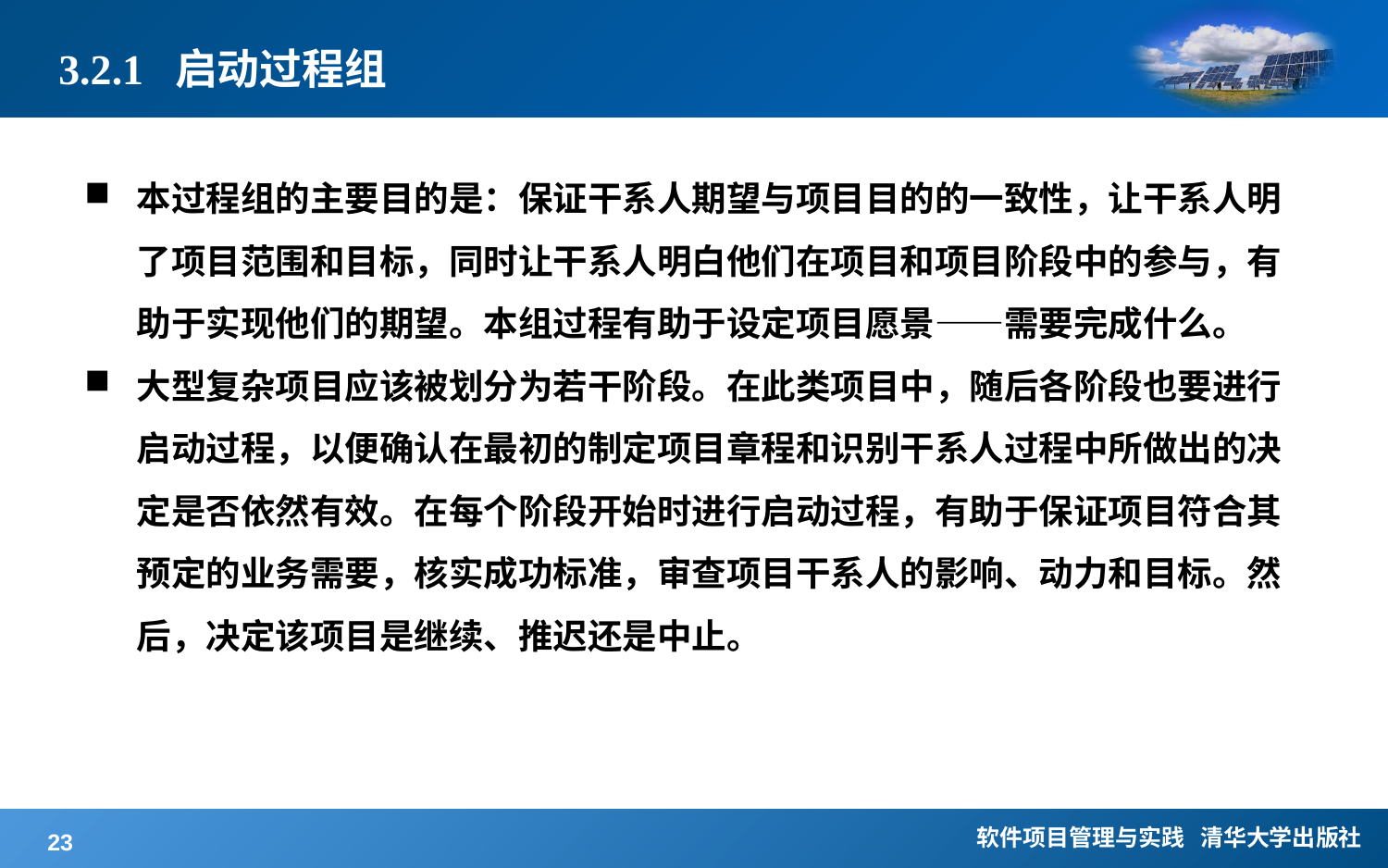

# 3.2.1  启动过程组
本过程组的主要目的是：保证干系人期望与项目目的的一致性，让干系人明了项目范围和目标，同时让干系人明白他们在项目和项目阶段中的参与，有助于实现他们的期望。本组过程有助于设定项目愿景——需要完成什么。
大型复杂项目应该被划分为若干阶段。在此类项目中，随后各阶段也要进行启动过程，以便确认在最初的制定项目章程和识别干系人过程中所做出的决定是否依然有效。在每个阶段开始时进行启动过程，有助于保证项目符合其预定的业务需要，核实成功标准，审查项目干系人的影响、动力和目标。然后，决定该项目是继续、推迟还是中止。